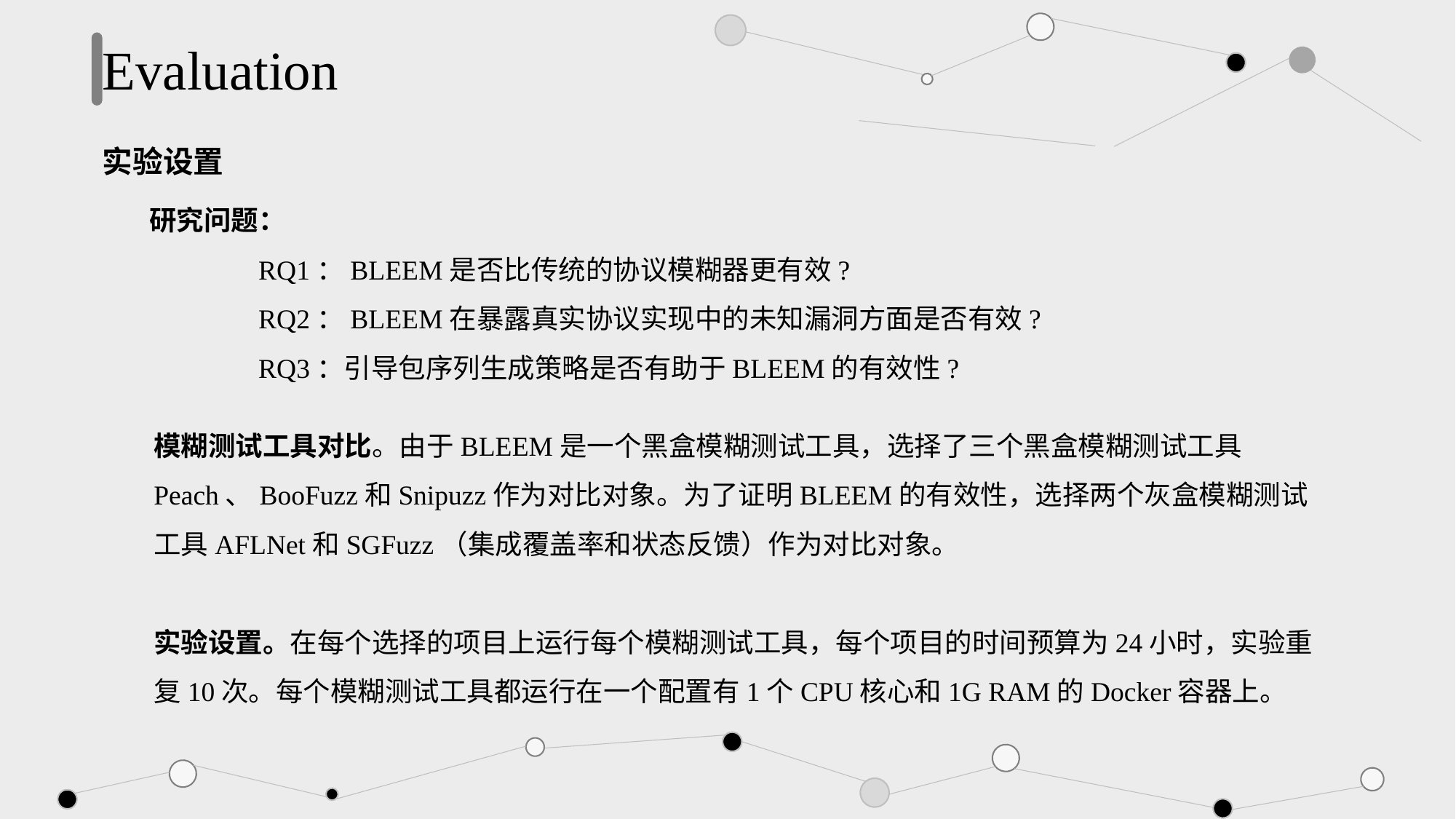

Evaluation

实验设置
研究问题：
	RQ1：BLEEM是否比传统的协议模糊器更有效?
	RQ2：BLEEM在暴露真实协议实现中的未知漏洞方面是否有效?
	RQ3：引导包序列生成策略是否有助于BLEEM的有效性?
模糊测试工具对比。由于BLEEM是一个黑盒模糊测试工具，选择了三个黑盒模糊测试工具Peach、BooFuzz和Snipuzz作为对比对象。为了证明BLEEM的有效性，选择两个灰盒模糊测试工具AFLNet和SGFuzz（集成覆盖率和状态反馈）作为对比对象。

实验设置。在每个选择的项目上运行每个模糊测试工具，每个项目的时间预算为24小时，实验重复10次。每个模糊测试工具都运行在一个配置有1个CPU核心和1G RAM的Docker容器上。